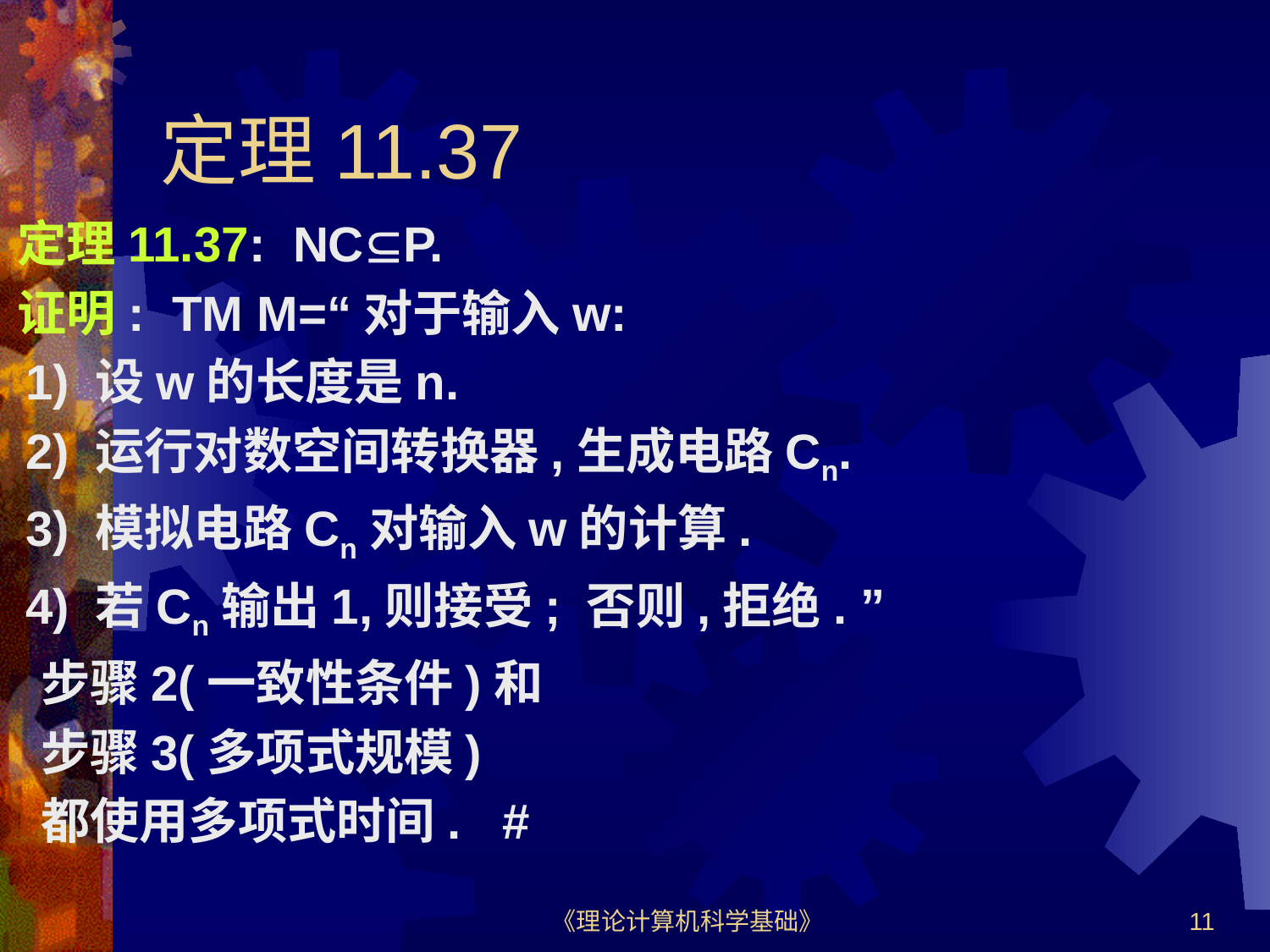

# 定理11.37
定理11.37:  NC⊆P.
证明:  TM M=“对于输入w:
1) 设w的长度是n.
2) 运行对数空间转换器,生成电路Cn.
3) 模拟电路Cn对输入w的计算.
4) 若Cn输出1,则接受; 否则,拒绝. ”
 步骤2(一致性条件)和
 步骤3(多项式规模)
 都使用多项式时间.   #
《理论计算机科学基础》
11